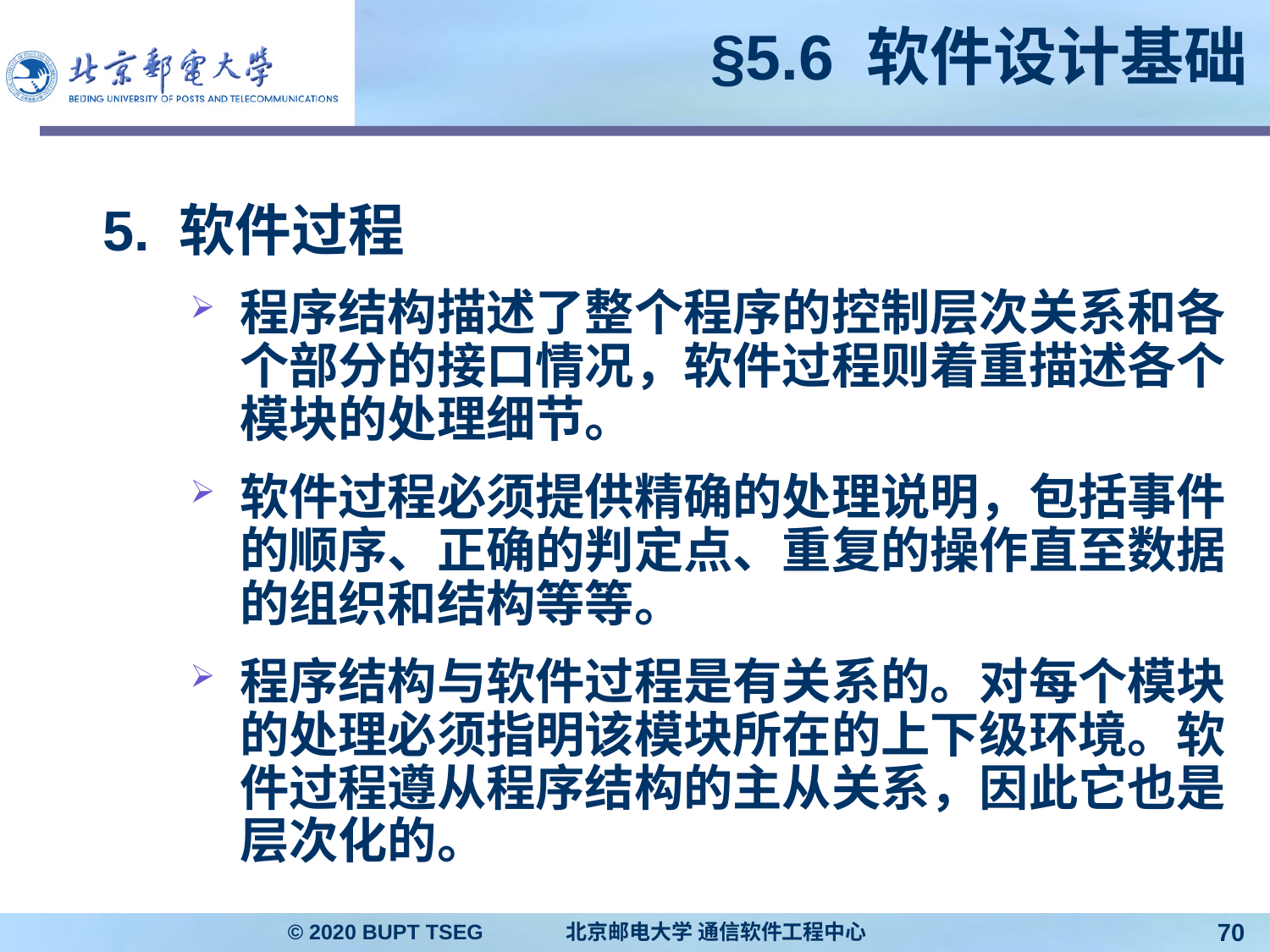

# §5.6 软件设计基础
5. 软件过程
程序结构描述了整个程序的控制层次关系和各个部分的接口情况，软件过程则着重描述各个模块的处理细节。
软件过程必须提供精确的处理说明，包括事件的顺序、正确的判定点、重复的操作直至数据的组织和结构等等。
程序结构与软件过程是有关系的。对每个模块的处理必须指明该模块所在的上下级环境。软件过程遵从程序结构的主从关系，因此它也是层次化的。

© 2020 BUPT TSEG             北京邮电大学 通信软件工程中心